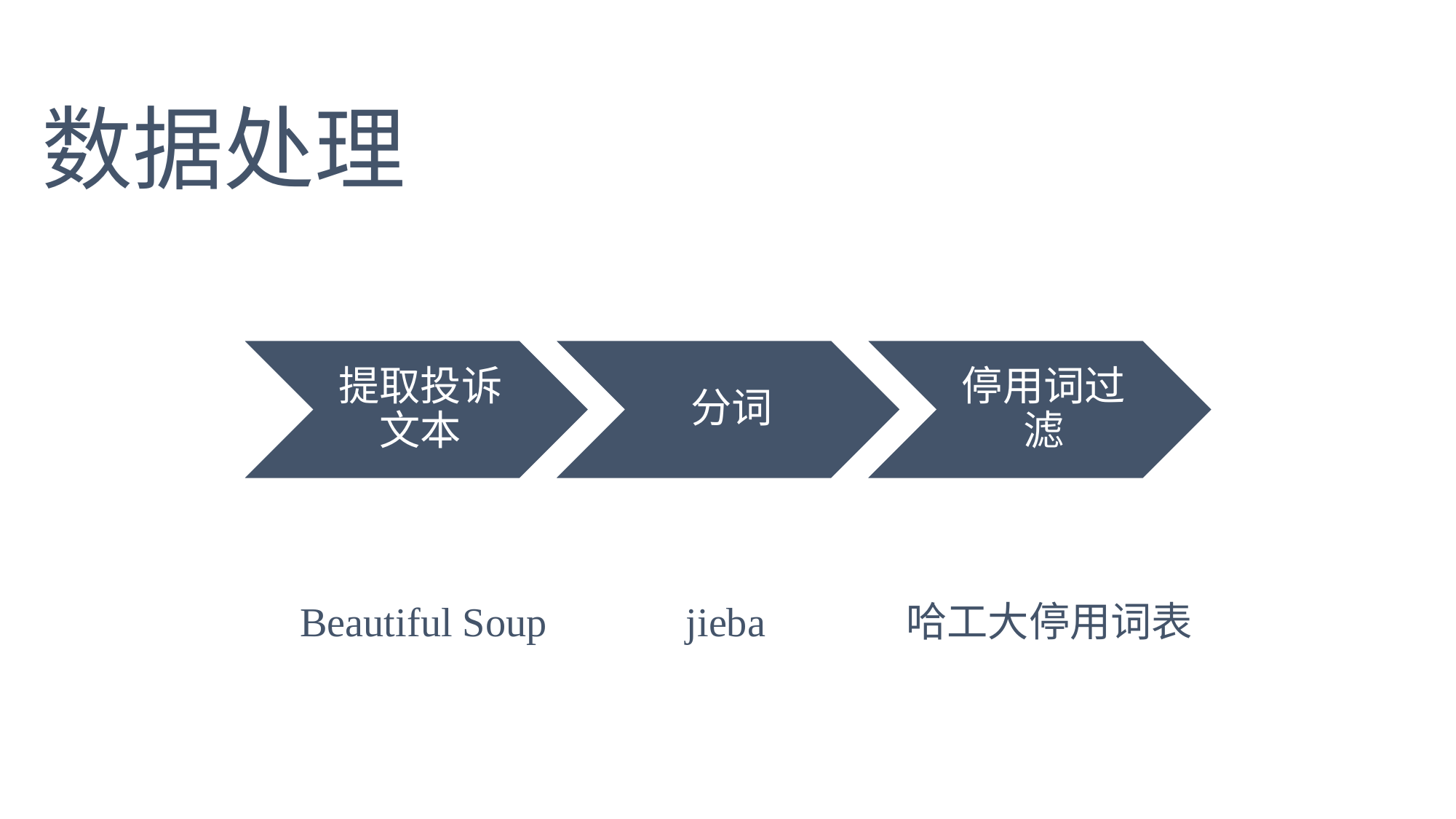

数据处理
提取投诉文本
分词
停用词过滤
哈工大停用词表
Beautiful Soup
jieba